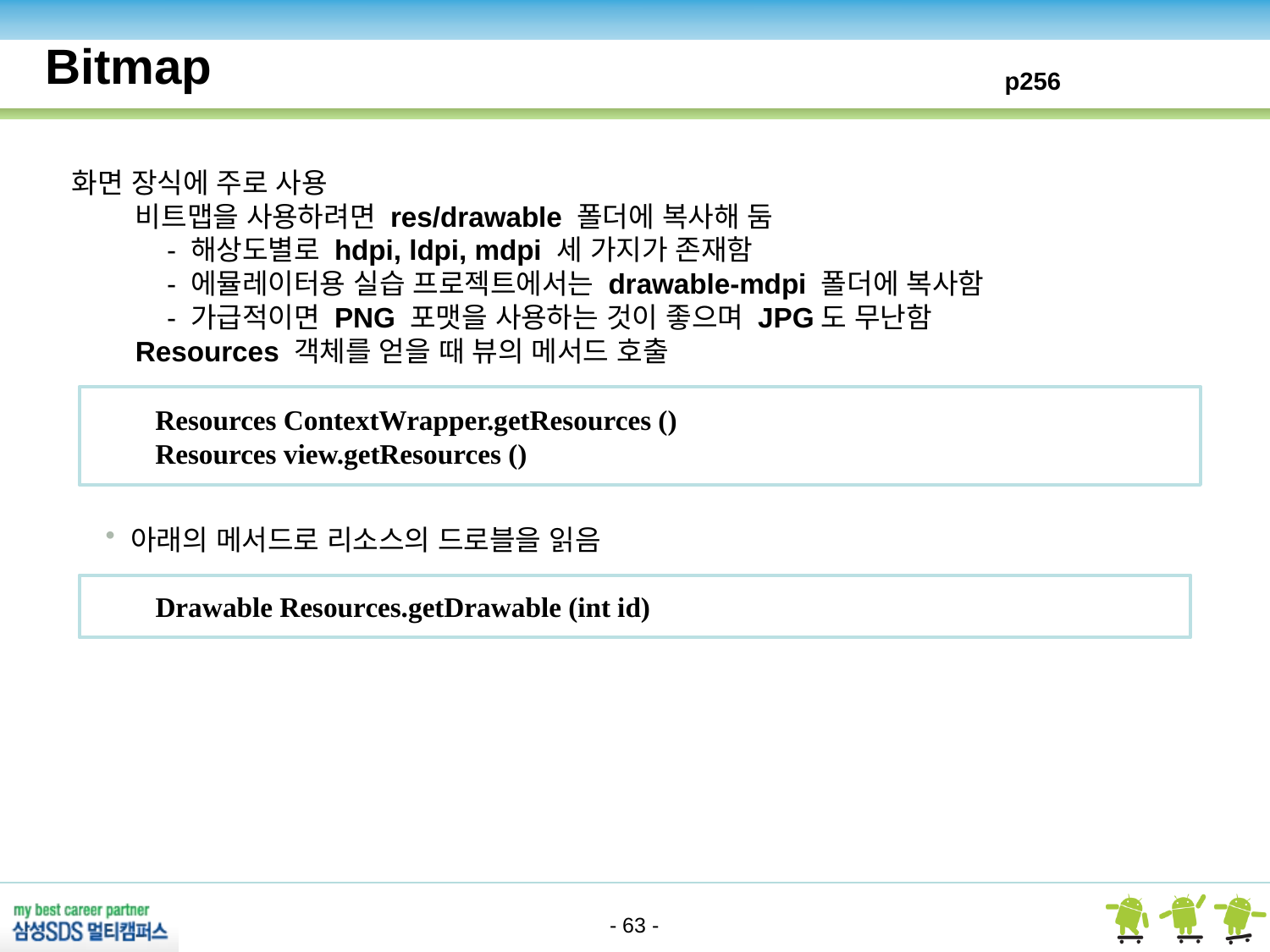

Bitmap
p256
화면 장식에 주로 사용
비트맵을 사용하려면 res/drawable 폴더에 복사해 둠
    - 해상도별로 hdpi, ldpi, mdpi 세 가지가 존재함
    - 에뮬레이터용 실습 프로젝트에서는 drawable-mdpi 폴더에 복사함
    - 가급적이면 PNG 포맷을 사용하는 것이 좋으며 JPG도 무난함
Resources 객체를 얻을 때 뷰의 메서드 호출
Resources ContextWrapper.getResources ()
Resources view.getResources ()
아래의 메서드로 리소스의 드로블을 읽음
Drawable Resources.getDrawable (int id)
- 63 -